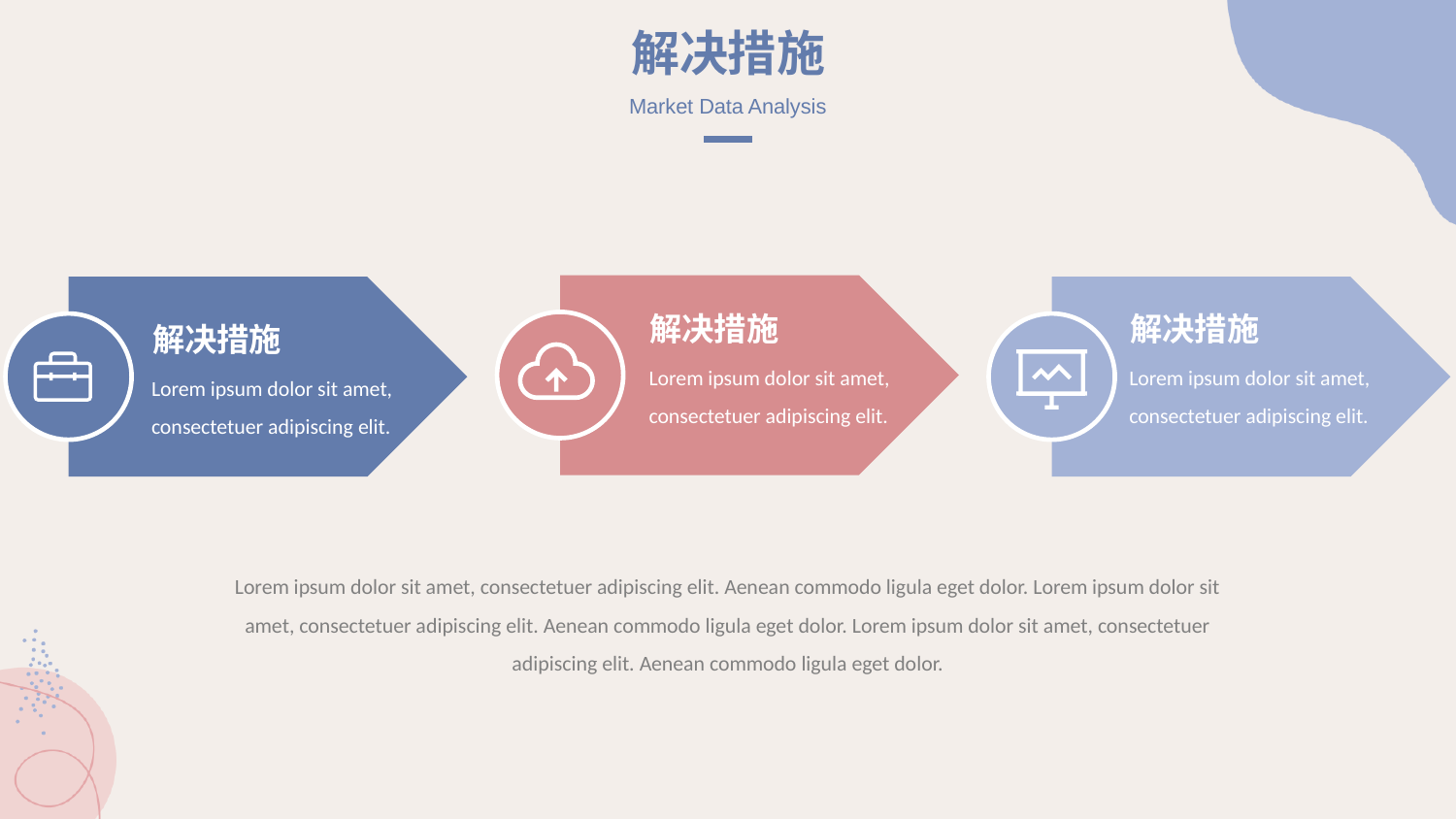

解决措施
Market Data Analysis

解决措施
解决措施
解决措施

Lorem ipsum dolor sit amet, consectetuer adipiscing elit.
Lorem ipsum dolor sit amet, consectetuer adipiscing elit.

Lorem ipsum dolor sit amet, consectetuer adipiscing elit.
Lorem ipsum dolor sit amet, consectetuer adipiscing elit. Aenean commodo ligula eget dolor. Lorem ipsum dolor sit amet, consectetuer adipiscing elit. Aenean commodo ligula eget dolor. Lorem ipsum dolor sit amet, consectetuer adipiscing elit. Aenean commodo ligula eget dolor.